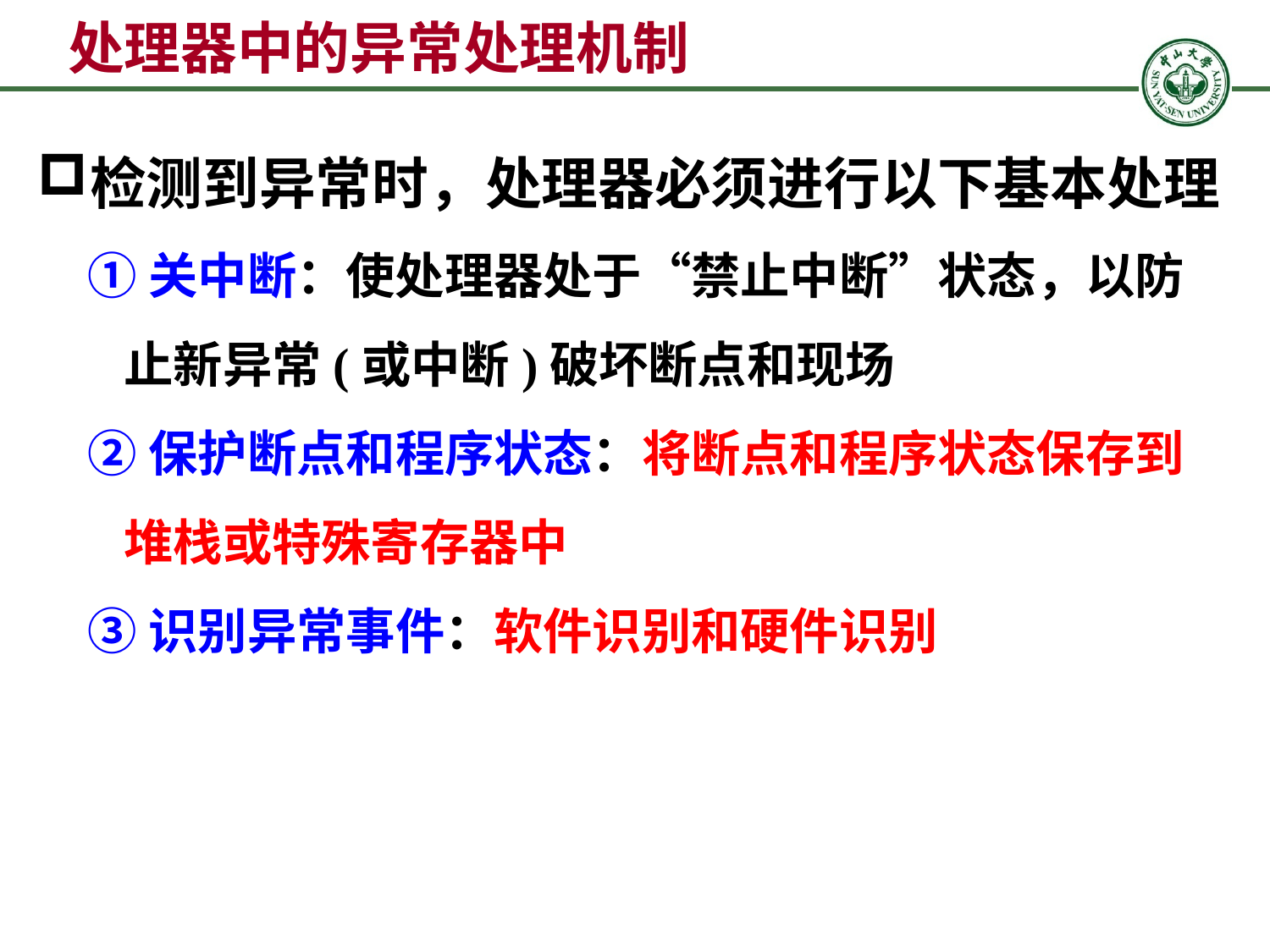

# 处理器中的异常处理机制
检测到异常时，处理器必须进行以下基本处理
①关中断：使处理器处于“禁止中断”状态，以防止新异常(或中断)破坏断点和现场
②保护断点和程序状态：将断点和程序状态保存到堆栈或特殊寄存器中
③识别异常事件：软件识别和硬件识别